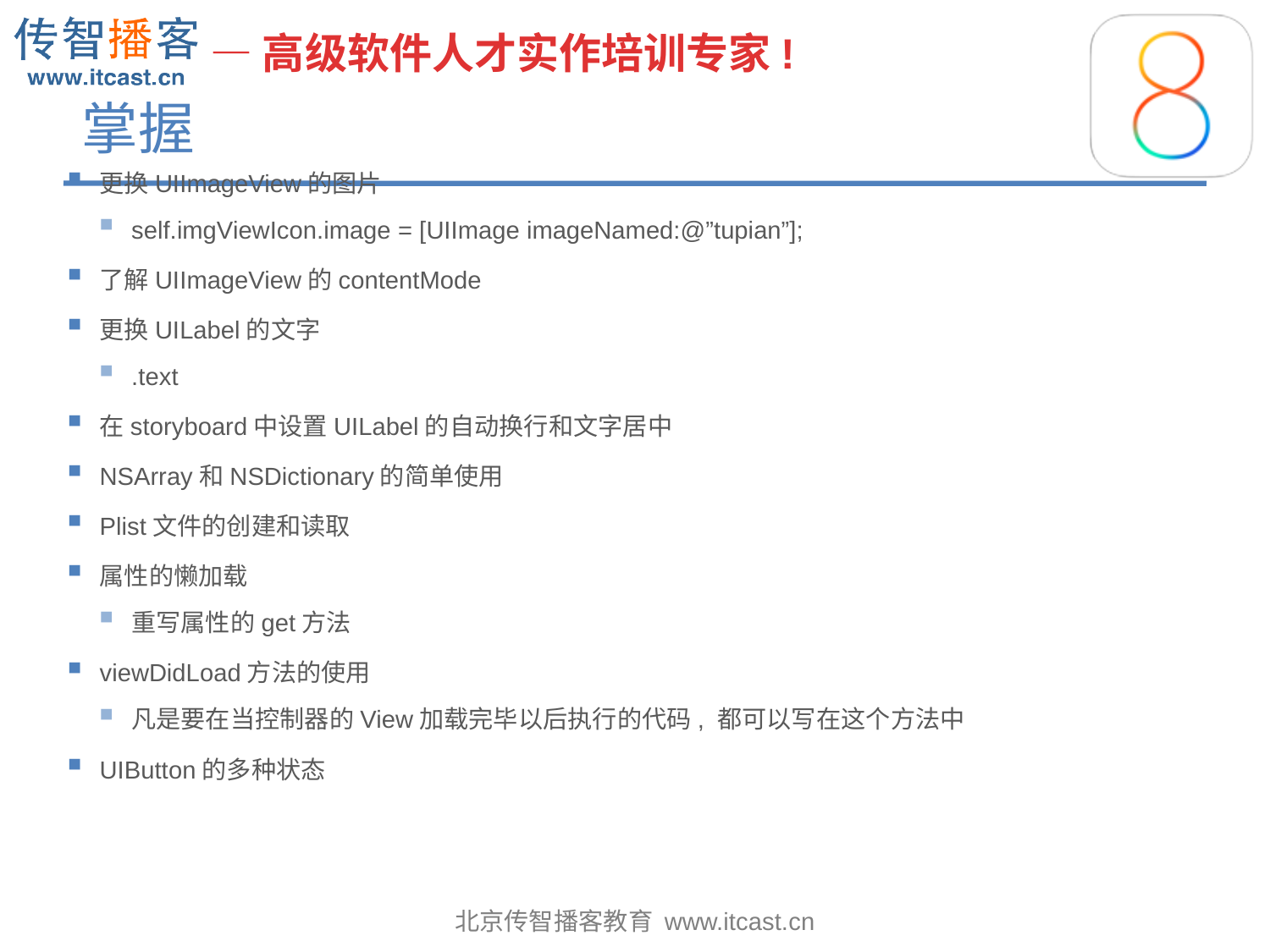

# 掌握
更换UIImageView的图片
self.imgViewIcon.image = [UIImage imageNamed:@”tupian”];
了解UIImageView的contentMode
更换UILabel的文字
.text
在storyboard中设置UILabel的自动换行和文字居中
NSArray和NSDictionary的简单使用
Plist文件的创建和读取
属性的懒加载
重写属性的get方法
viewDidLoad方法的使用
凡是要在当控制器的View加载完毕以后执行的代码, 都可以写在这个方法中
UIButton的多种状态